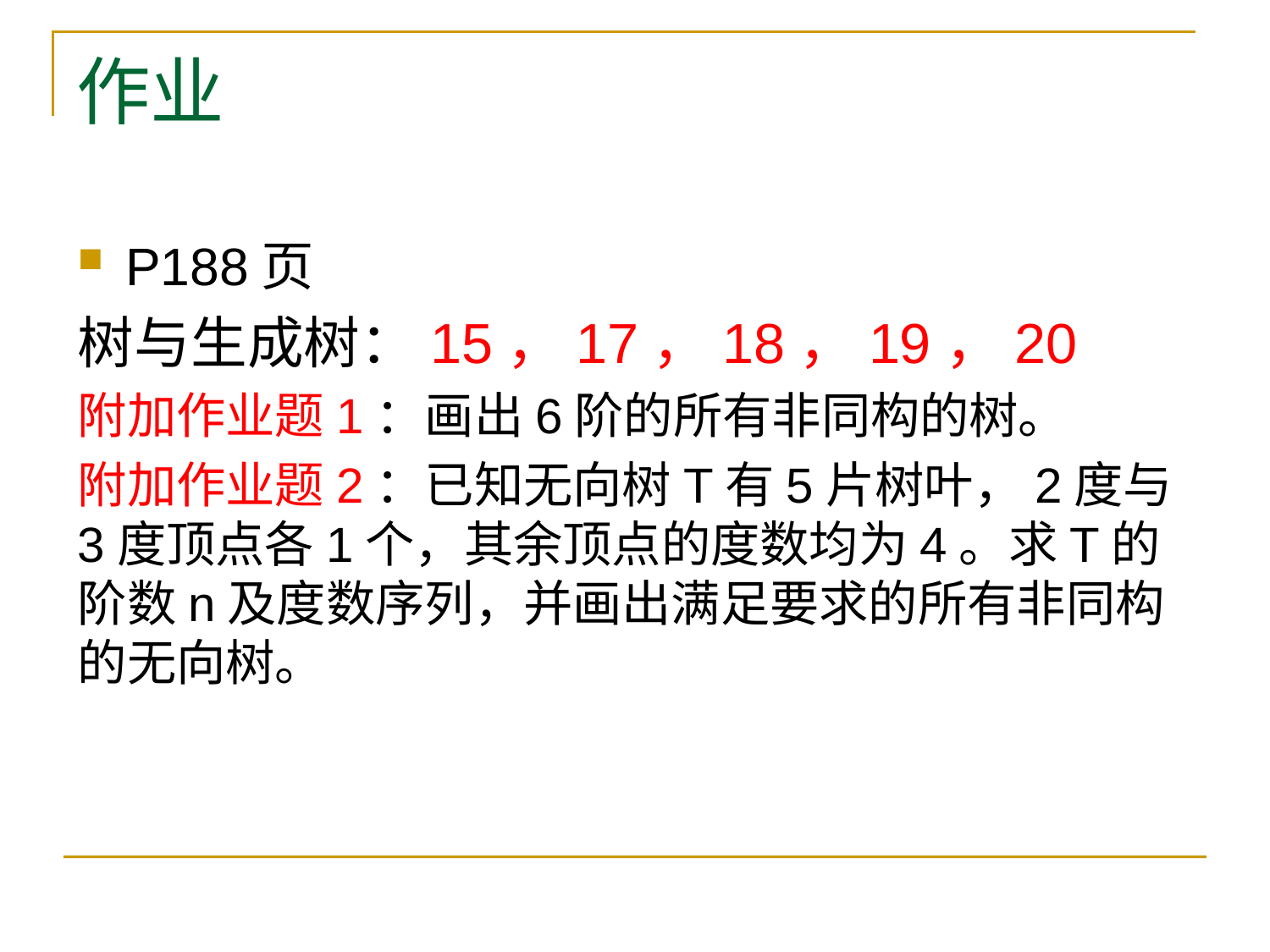

# 作业
P188页
树与生成树：15，17，18，19，20
附加作业题1：画出6阶的所有非同构的树。
附加作业题2：已知无向树T有5片树叶，2度与3度顶点各1个，其余顶点的度数均为4。求T的阶数n及度数序列，并画出满足要求的所有非同构的无向树。